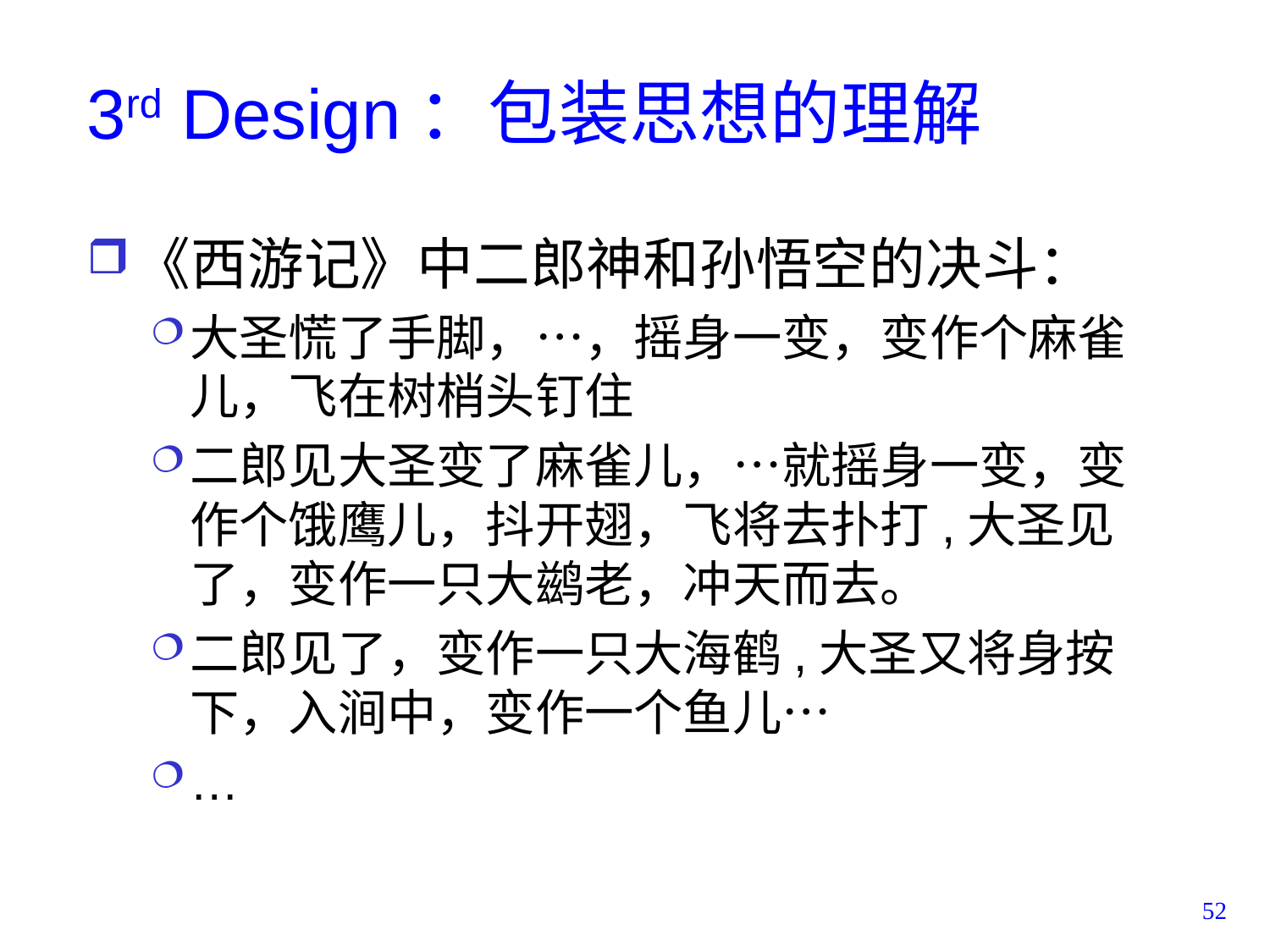

# 3rd Design：包装思想的理解
《西游记》中二郎神和孙悟空的决斗：
大圣慌了手脚，…，摇身一变，变作个麻雀儿，飞在树梢头钉住
二郎见大圣变了麻雀儿，…就摇身一变，变作个饿鹰儿，抖开翅，飞将去扑打,大圣见了，变作一只大鹚老，冲天而去。
二郎见了，变作一只大海鹤,大圣又将身按下，入涧中，变作一个鱼儿…
…
52